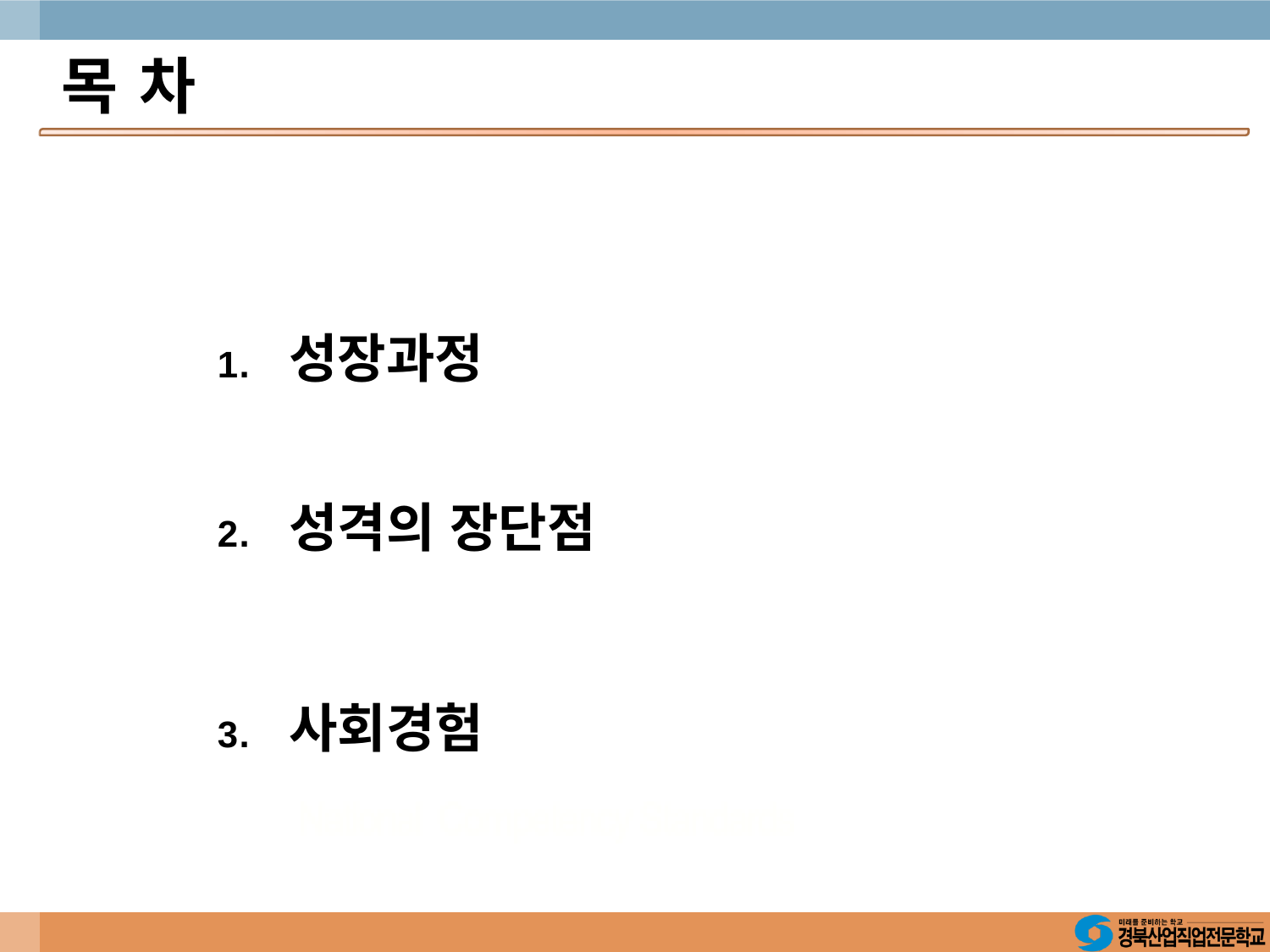

# 목 차
성장과정
성격의 장단점
사회경험